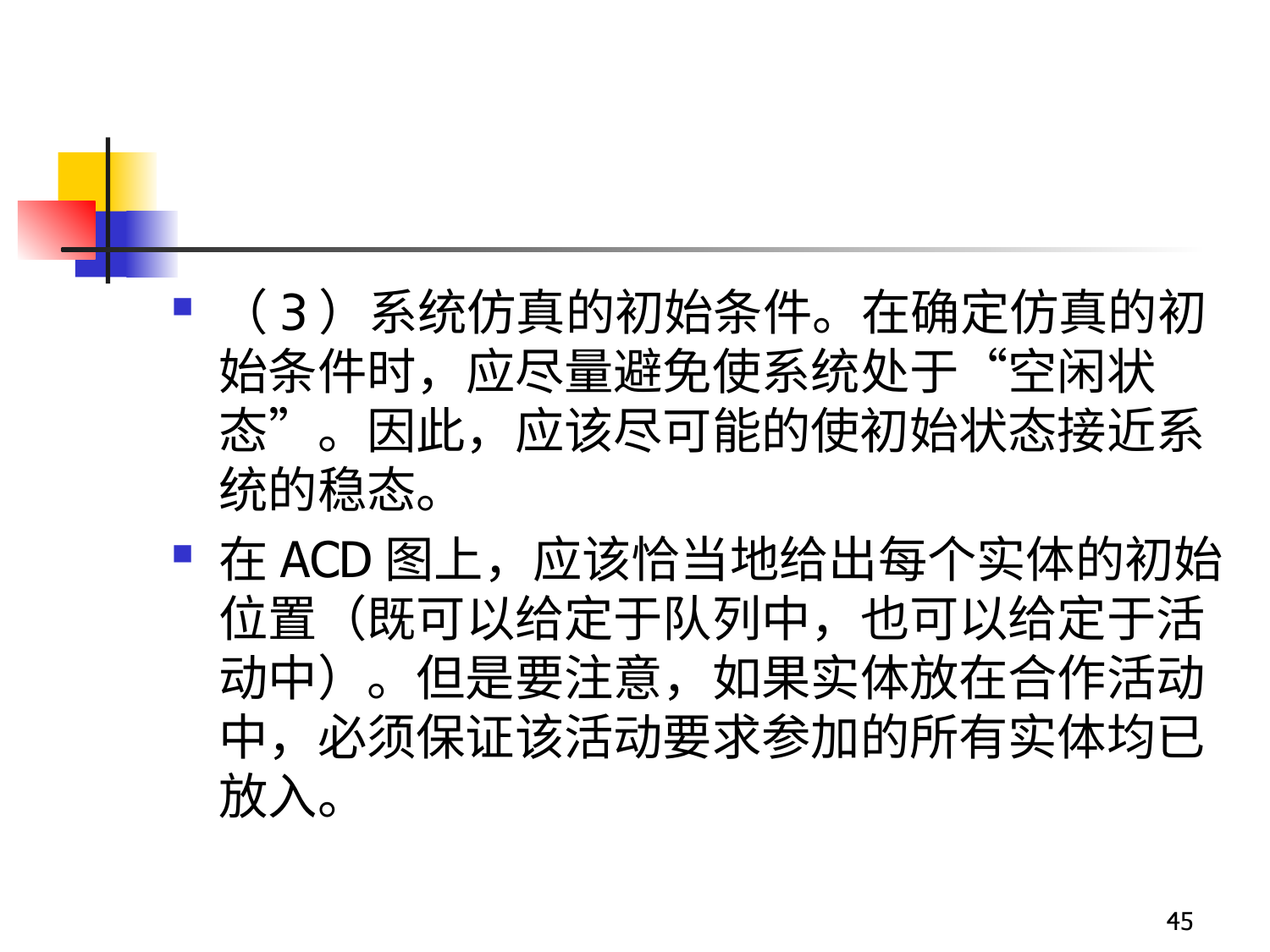

#
（3）系统仿真的初始条件。在确定仿真的初始条件时，应尽量避免使系统处于“空闲状态”。因此，应该尽可能的使初始状态接近系统的稳态。
在ACD图上，应该恰当地给出每个实体的初始位置（既可以给定于队列中，也可以给定于活动中）。但是要注意，如果实体放在合作活动中，必须保证该活动要求参加的所有实体均已放入。
45